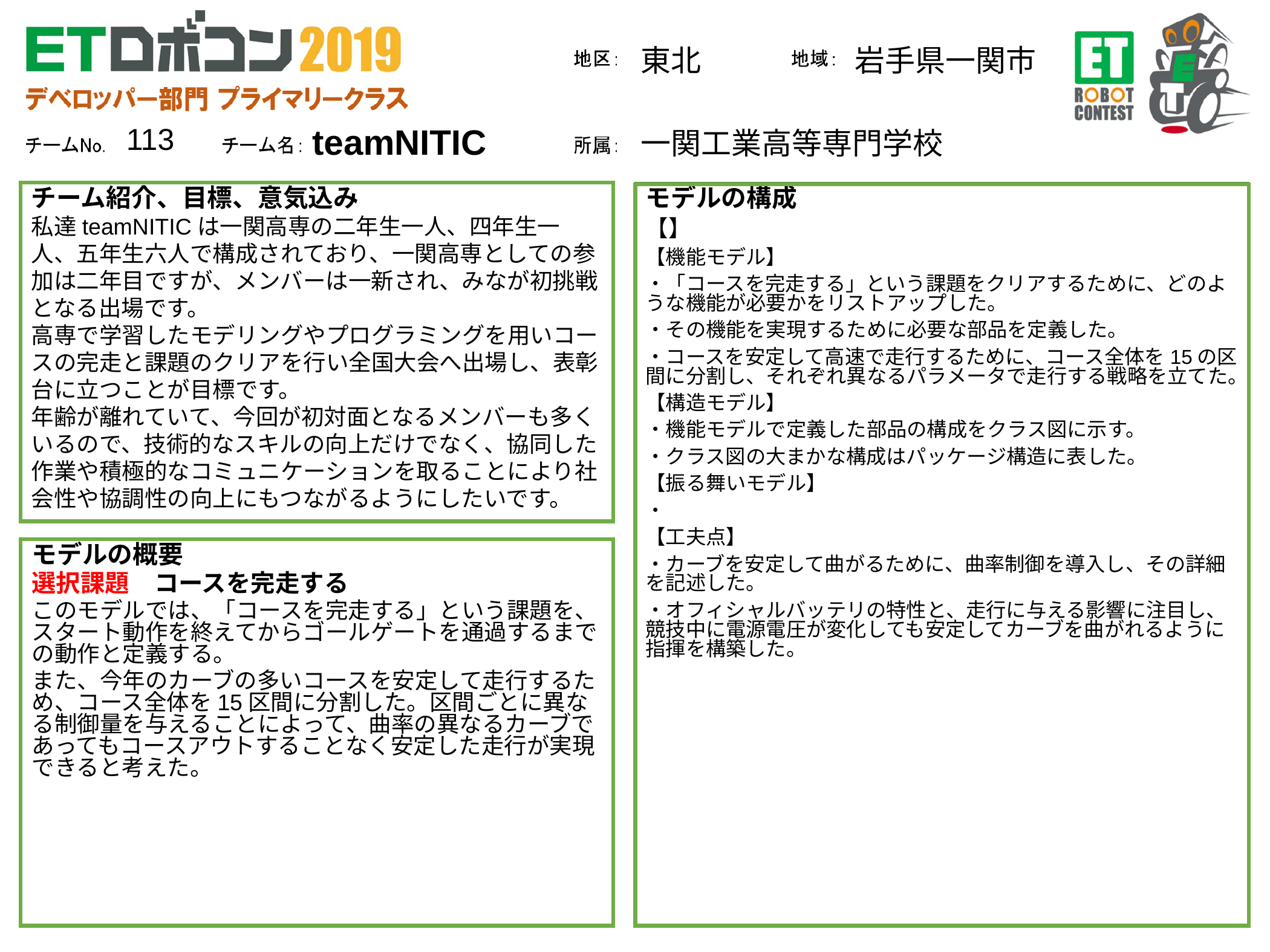

東北
岩手県一関市
113
一関工業高等専門学校
teamNITIC
チーム紹介、目標、意気込み
私達teamNITICは一関高専の二年生一人、四年生一人、五年生六人で構成されており、一関高専としての参加は二年目ですが、メンバーは一新され、みなが初挑戦となる出場です。
高専で学習したモデリングやプログラミングを用いコースの完走と課題のクリアを行い全国大会へ出場し、表彰台に立つことが目標です。
年齢が離れていて、今回が初対面となるメンバーも多くいるので、技術的なスキルの向上だけでなく、協同した作業や積極的なコミュニケーションを取ることにより社会性や協調性の向上にもつながるようにしたいです。

モデルの構成
【】
【機能モデル】
・「コースを完走する」という課題をクリアするために、どのような機能が必要かをリストアップした。
・その機能を実現するために必要な部品を定義した。
・コースを安定して高速で走行するために、コース全体を15の区間に分割し、それぞれ異なるパラメータで走行する戦略を立てた。
【構造モデル】
・機能モデルで定義した部品の構成をクラス図に示す。
・クラス図の大まかな構成はパッケージ構造に表した。
【振る舞いモデル】
・
【工夫点】
・カーブを安定して曲がるために、曲率制御を導入し、その詳細を記述した。
・オフィシャルバッテリの特性と、走行に与える影響に注目し、競技中に電源電圧が変化しても安定してカーブを曲がれるように指揮を構築した。

モデルの概要
選択課題　コースを完走する
このモデルでは、「コースを完走する」という課題を、スタート動作を終えてからゴールゲートを通過するまでの動作と定義する。
また、今年のカーブの多いコースを安定して走行するため、コース全体を15区間に分割した。区間ごとに異なる制御量を与えることによって、曲率の異なるカーブであってもコースアウトすることなく安定した走行が実現できると考えた。